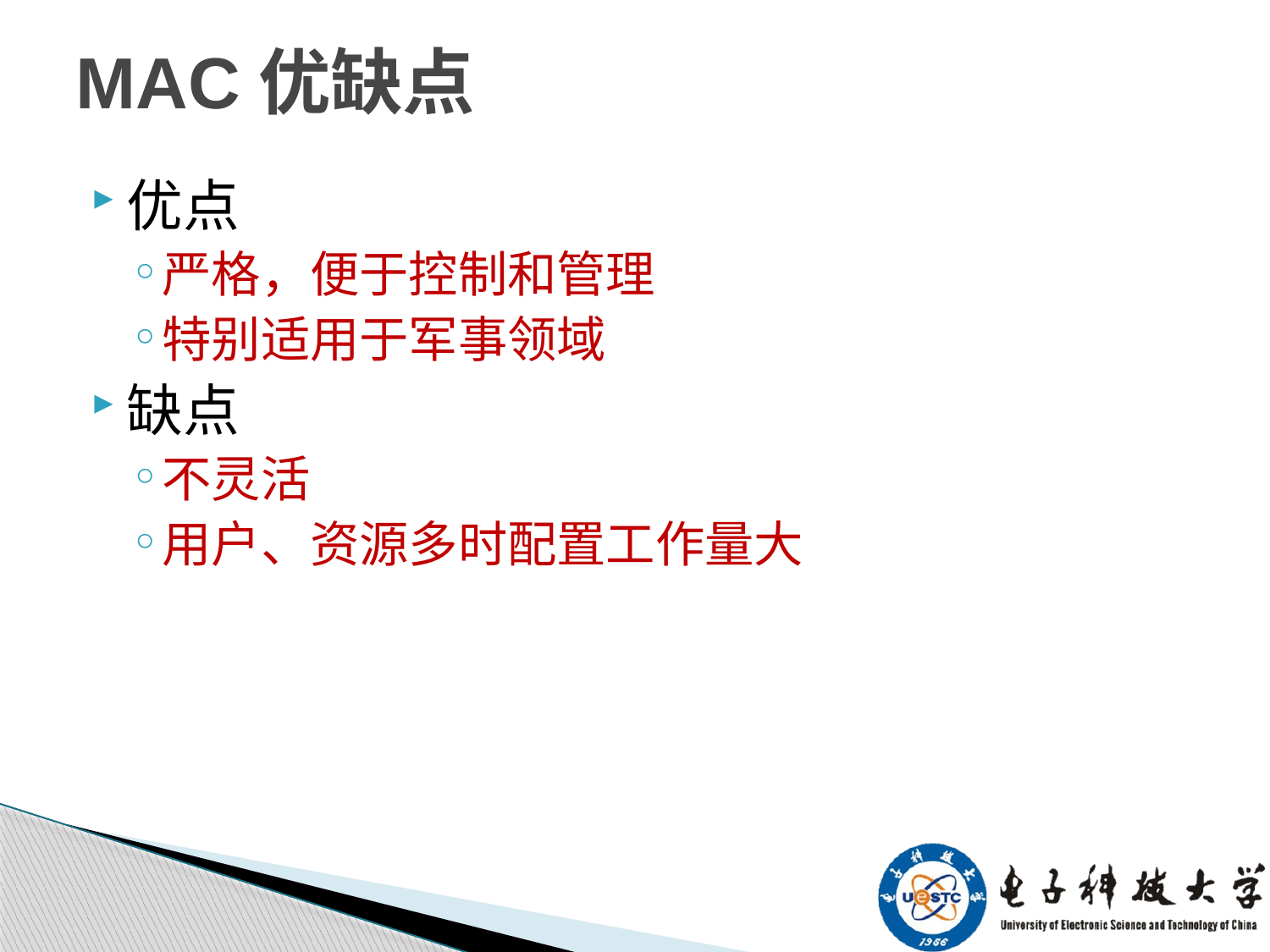

# MAC优缺点
优点
严格，便于控制和管理
特别适用于军事领域
缺点
不灵活
用户、资源多时配置工作量大